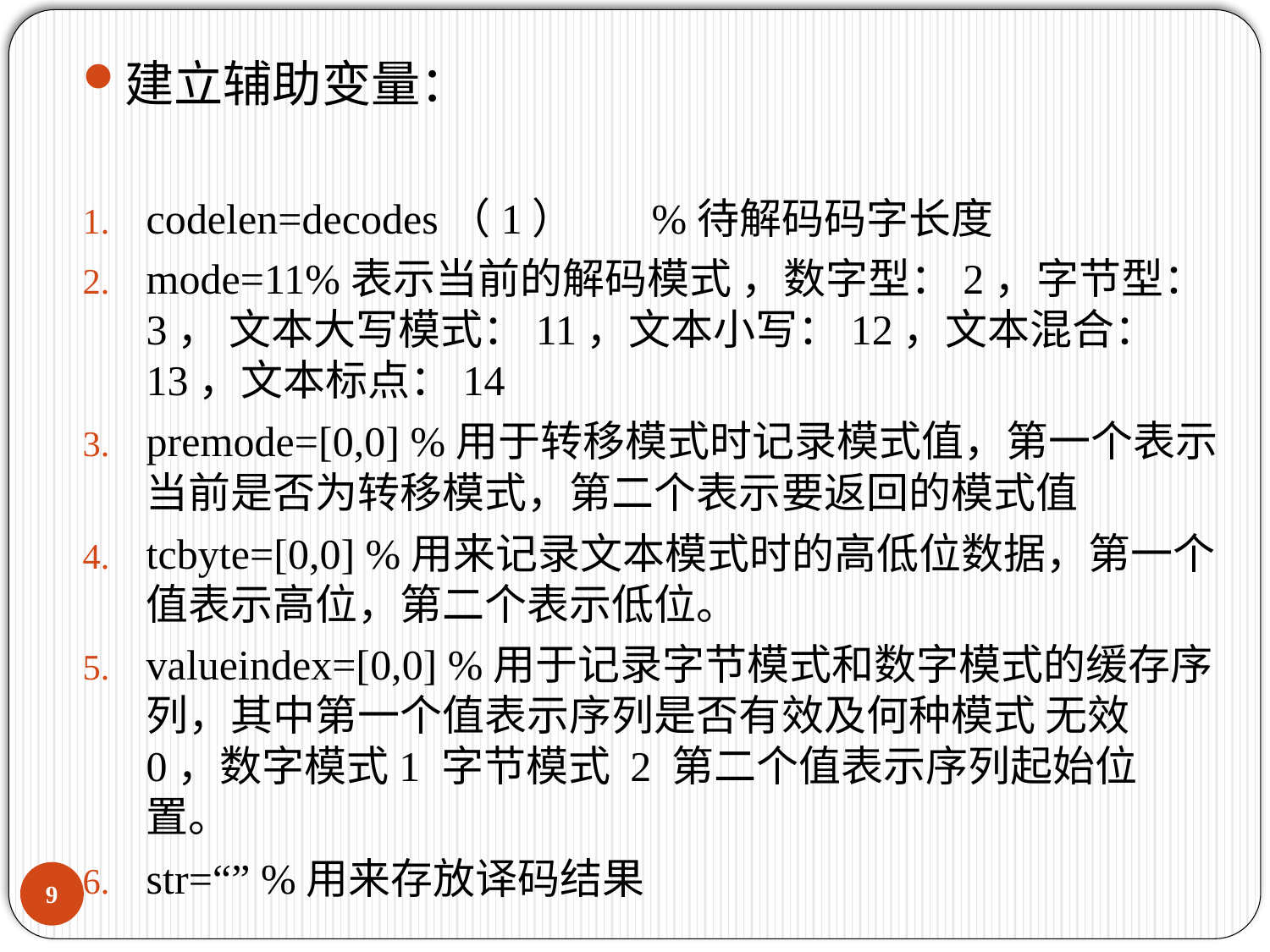

建立辅助变量：

codelen=decodes（1）       %待解码码字长度
mode=11%表示当前的解码模式 ，数字型：2，字节型：3， 文本大写模式：11，文本小写：12，文本混合：13，文本标点：14
premode=[0,0] %用于转移模式时记录模式值，第一个表示当前是否为转移模式，第二个表示要返回的模式值
tcbyte=[0,0] %用来记录文本模式时的高低位数据，第一个值表示高位，第二个表示低位。
valueindex=[0,0] %用于记录字节模式和数字模式的缓存序列，其中第一个值表示序列是否有效及何种模式 无效 0，数字模式1 字节模式 2 第二个值表示序列起始位置。
str=“” %用来存放译码结果
9